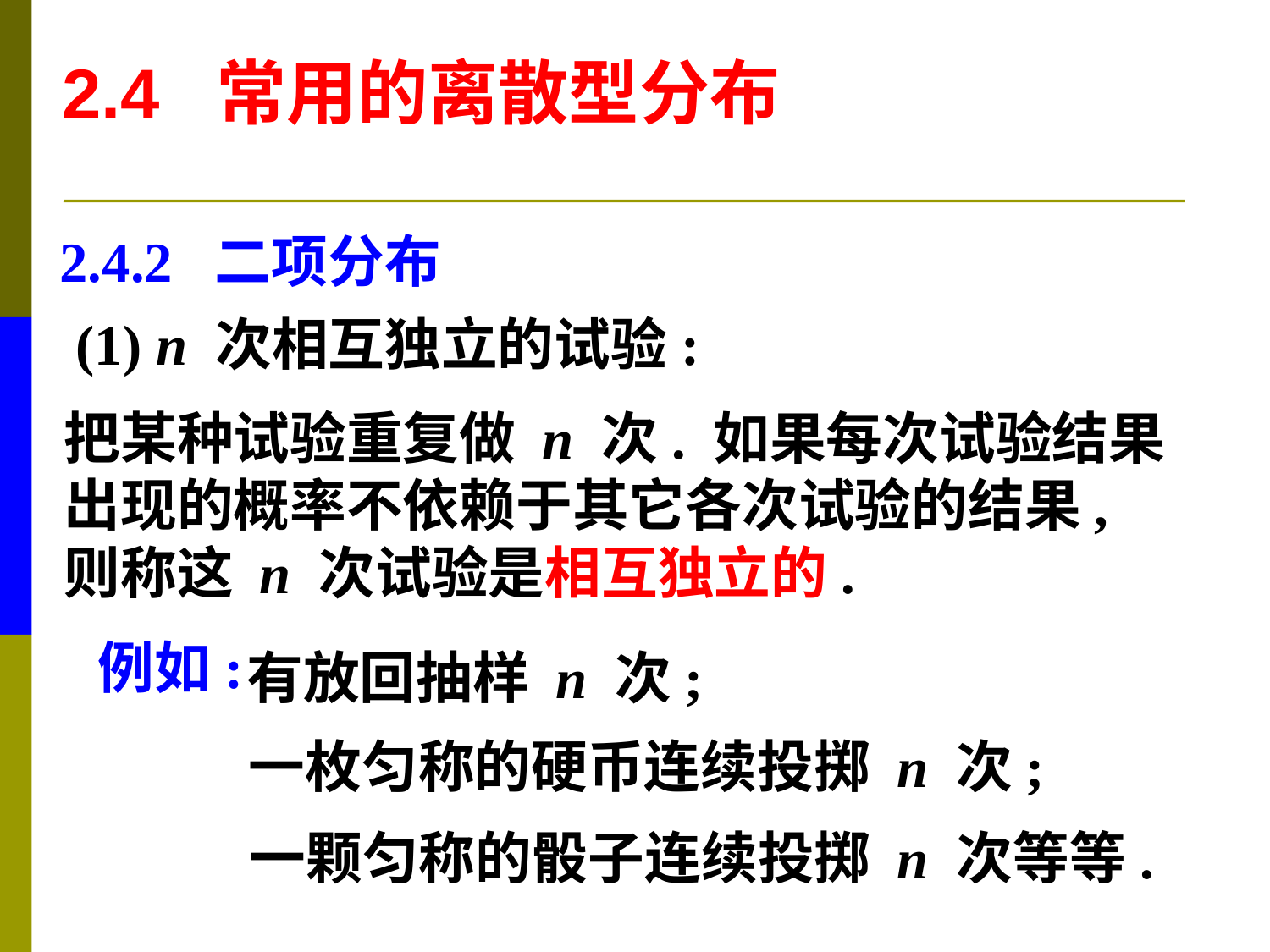

2.4  常用的离散型分布
2.4.2  二项分布
(1) n 次相互独立的试验:
把某种试验重复做 n 次. 如果每次试验结果
出现的概率不依赖于其它各次试验的结果,
则称这 n 次试验是相互独立的.
例如:
有放回抽样 n 次;
一枚匀称的硬币连续投掷 n 次;
一颗匀称的骰子连续投掷 n 次等等.